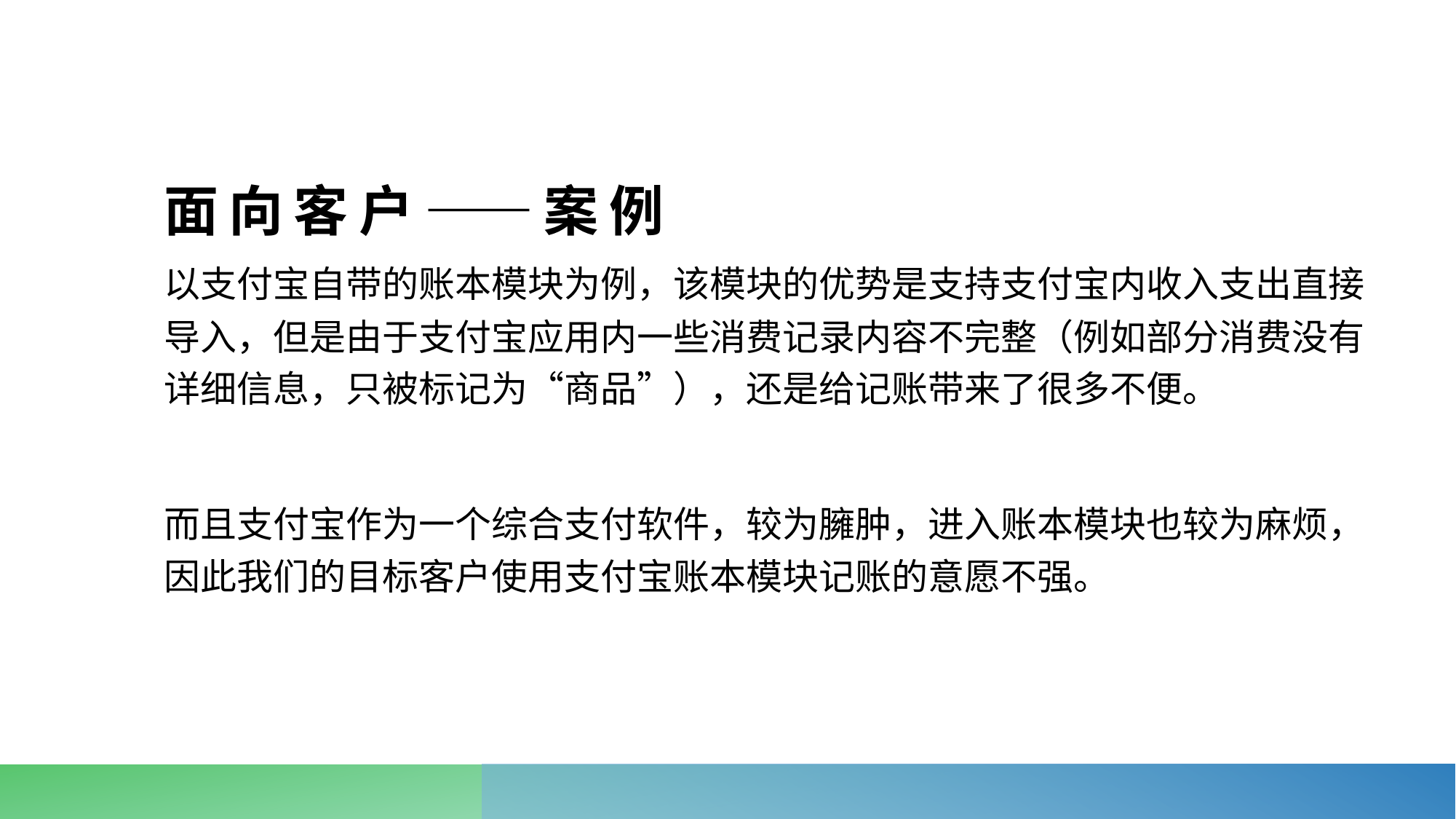

# 面向客户——案例
以支付宝自带的账本模块为例，该模块的优势是支持支付宝内收入支出直接导入，但是由于支付宝应用内一些消费记录内容不完整（例如部分消费没有详细信息，只被标记为“商品”），还是给记账带来了很多不便。

而且支付宝作为一个综合支付软件，较为臃肿，进入账本模块也较为麻烦，因此我们的目标客户使用支付宝账本模块记账的意愿不强。